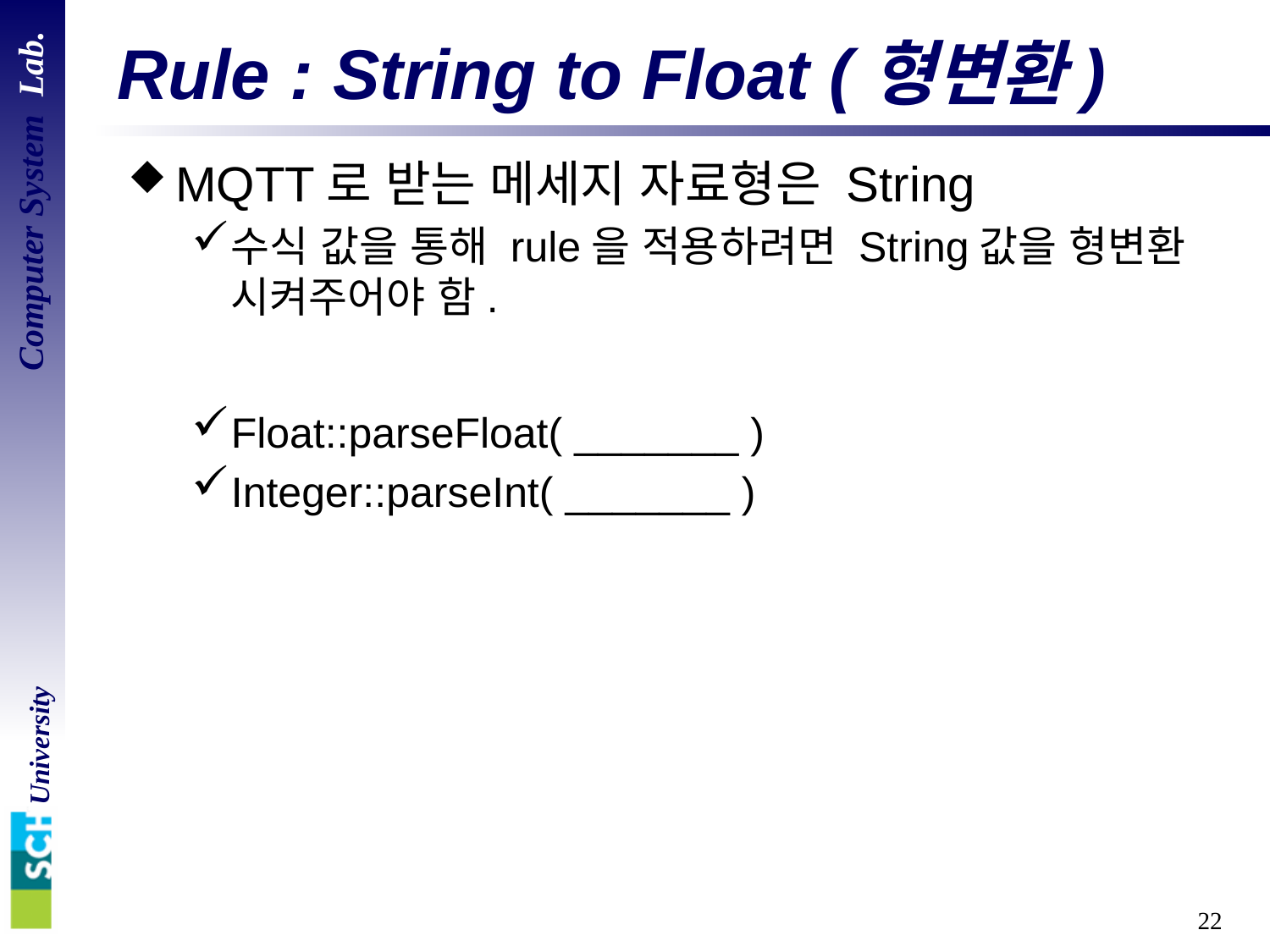

# Rule : String to Float (형변환)

MQTT로 받는 메세지 자료형은 String
수식 값을 통해 rule을 적용하려면 String값을 형변환 시켜주어야 함.

Float::parseFloat( _______ )
Integer::parseInt( _______ )